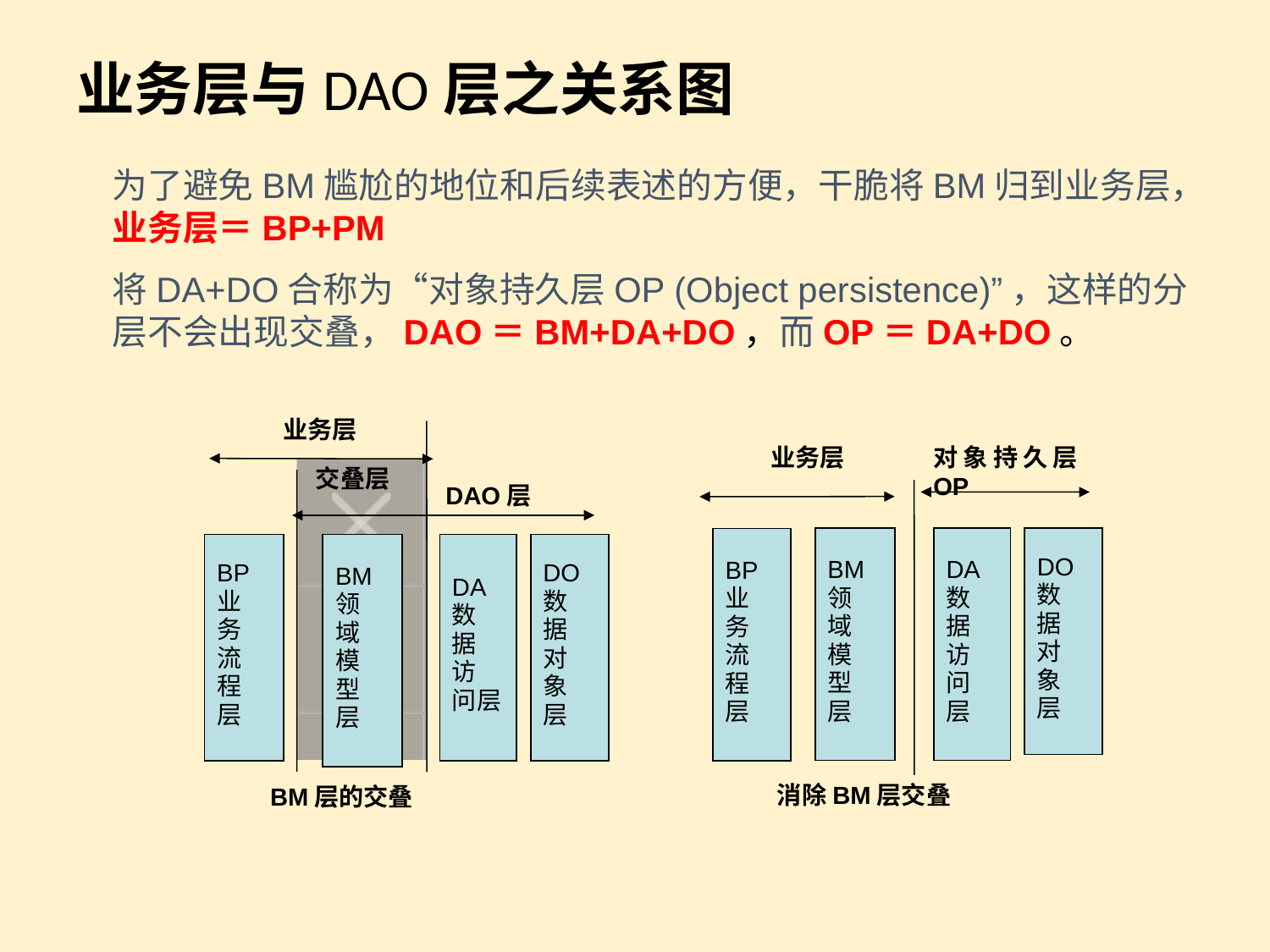

# 业务层与DAO层之关系图
为了避免BM尴尬的地位和后续表述的方便，干脆将BM归到业务层，业务层＝BP+PM
将DA+DO合称为“对象持久层OP (Object persistence)”，这样的分层不会出现交叠，DAO＝BM+DA+DO，而OP＝DA+DO。

业务层

业务层
对象持久层OP

交叠层

DAO层

BM
领
域
模
型
层
DA
数
据
访
问
层
DO
数
据
对
象
层
BP
业
务
流
程
层
BP
业
务
流
程
层
BM
领
域
模
型
层
DA
数
据
访
问层
DO
数
据
对
象
层
消除BM层交叠
BM层的交叠